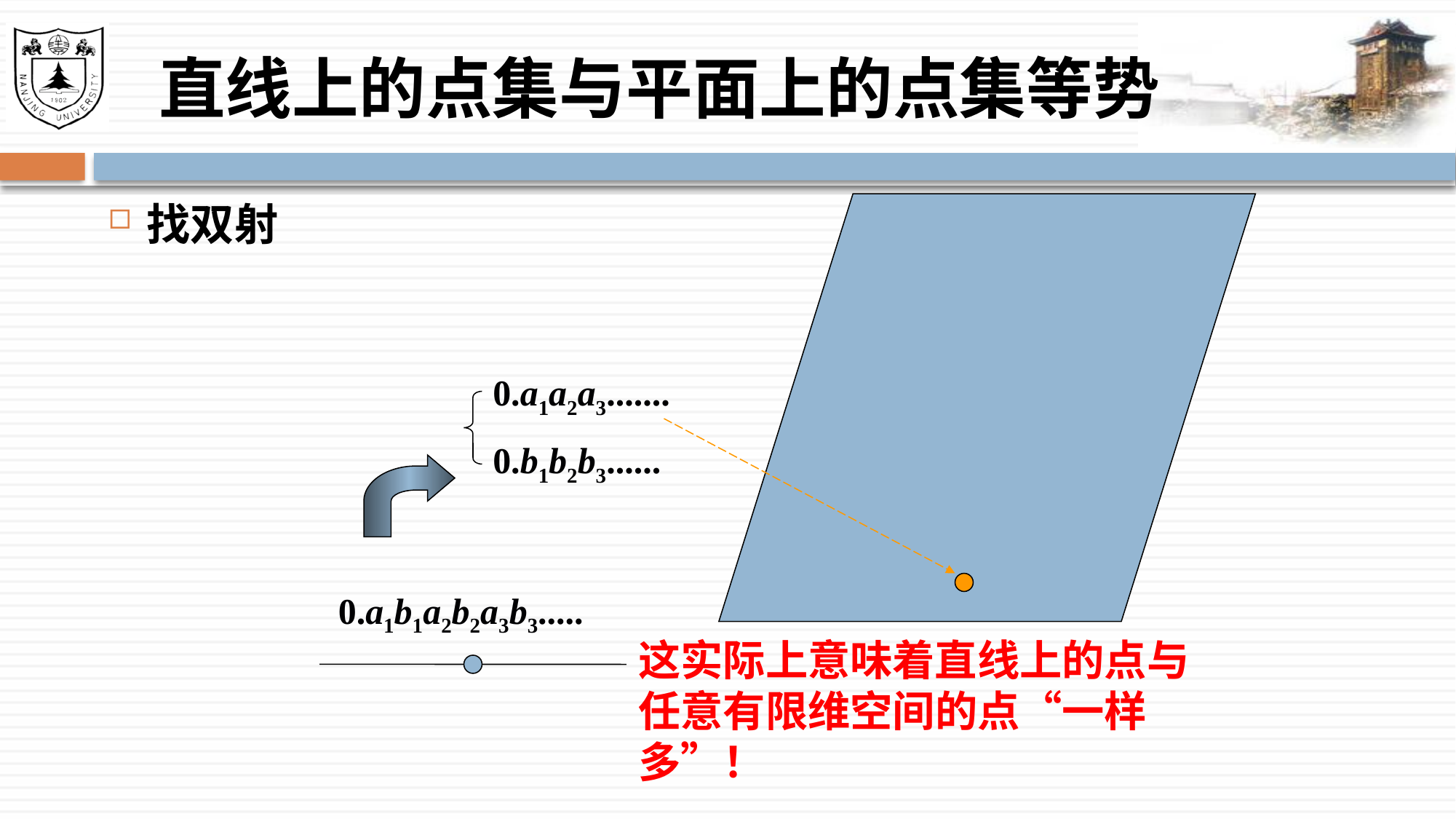

# 直线上的点集与平面上的点集等势
找双射

0.a1a2a3.......
0.b1b2b3......

0.a1b1a2b2a3b3.....
这实际上意味着直线上的点与任意有限维空间的点“一样多”！